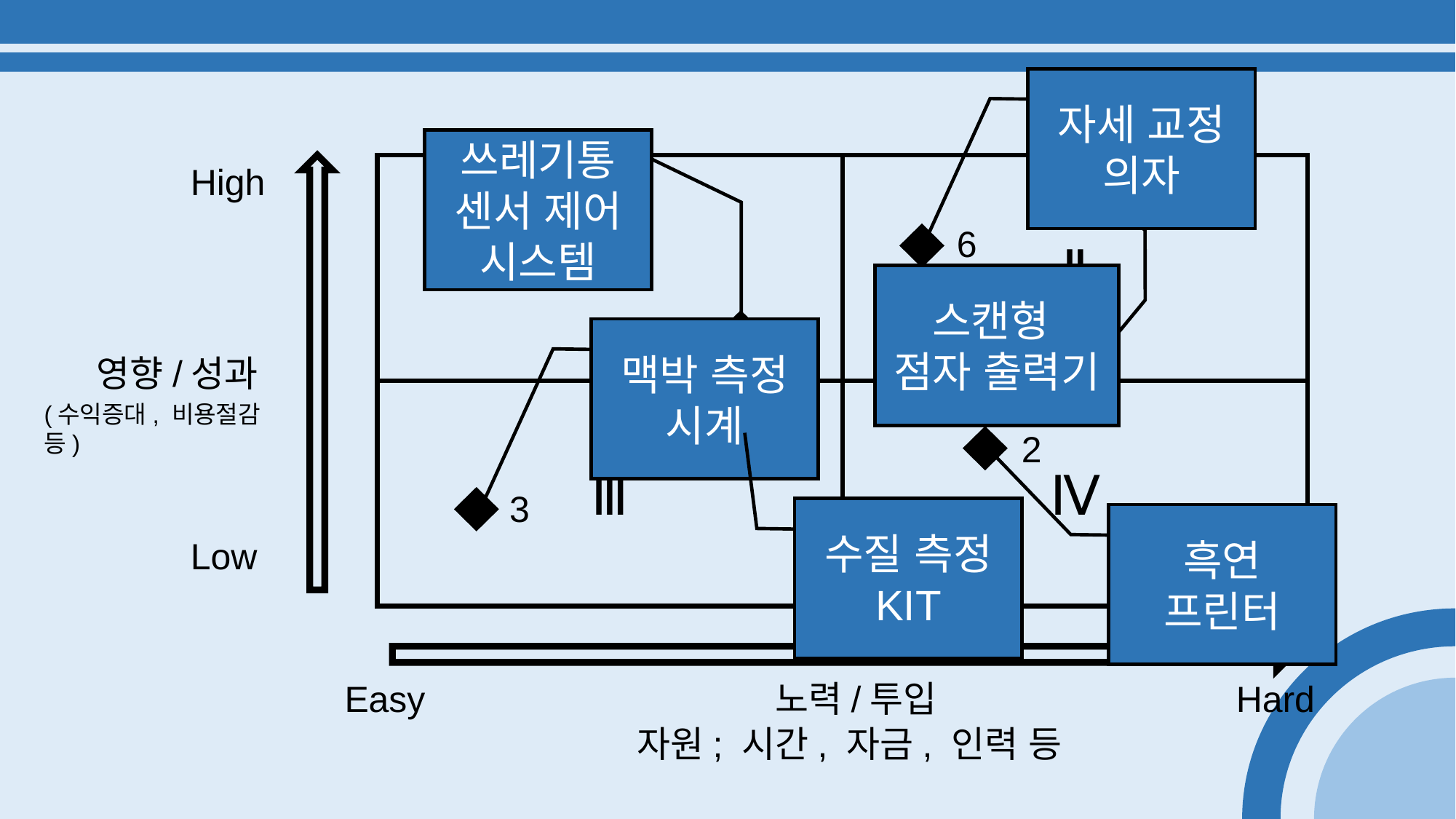

자세 교정 의자
쓰레기통 센서 제어 시스템
High

Ⅰ
Ⅱ
4

6

스캔형
점자 출력기
5

맥박 측정 시계
영향/성과
Ⅲ
Ⅳ
(수익증대, 비용절감 등)
1

2

3

수질 측정 KIT
흑연
프린터
Low

노력/투입
Easy
Hard
자원; 시간, 자금, 인력 등